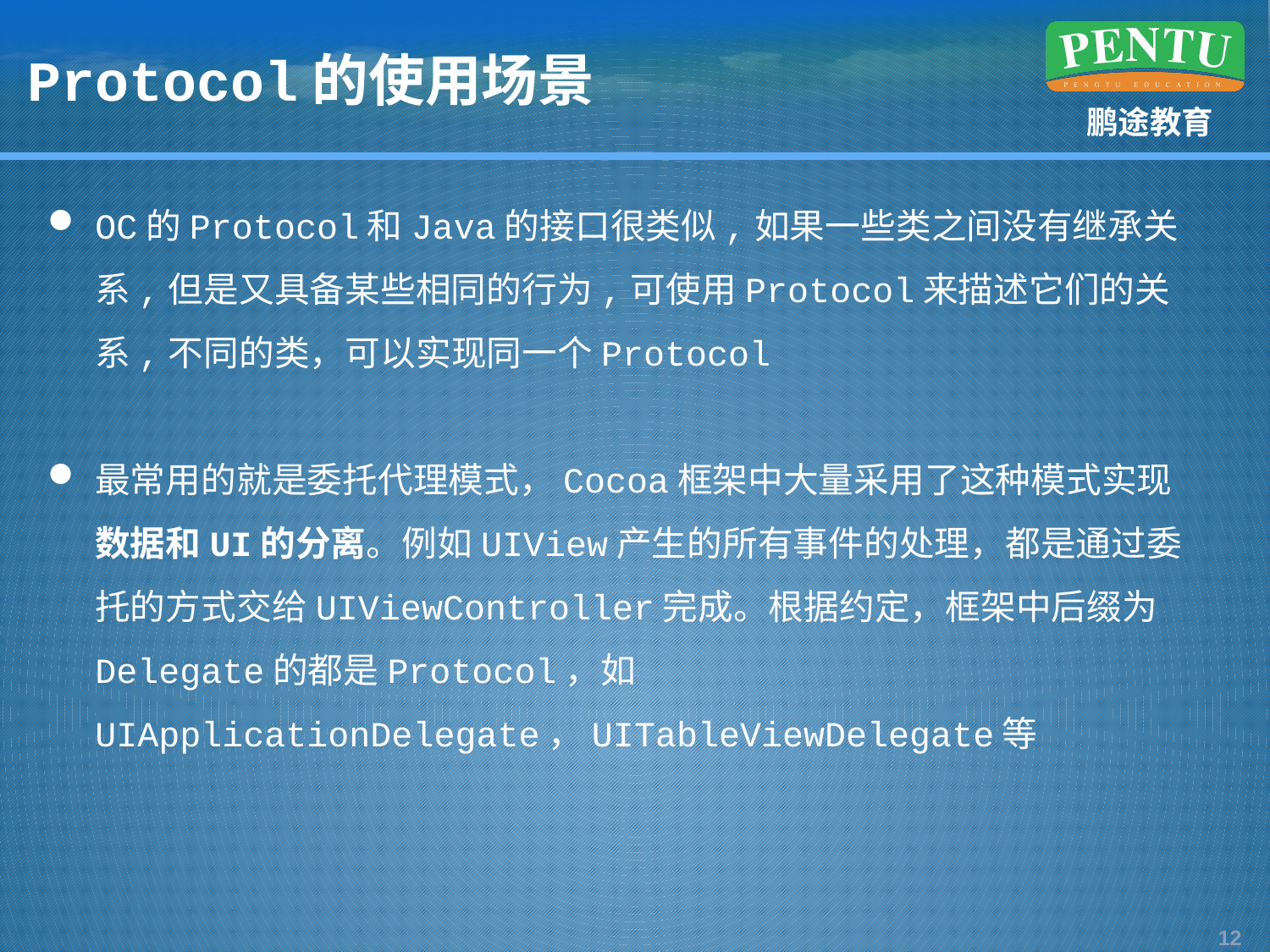

# Protocol的使用场景
OC的Protocol和Java的接口很类似,如果一些类之间没有继承关系,但是又具备某些相同的行为,可使用Protocol来描述它们的关系,不同的类，可以实现同一个Protocol

最常用的就是委托代理模式，Cocoa框架中大量采用了这种模式实现数据和UI的分离。例如UIView产生的所有事件的处理，都是通过委托的方式交给UIViewController完成。根据约定，框架中后缀为Delegate的都是Protocol，如UIApplicationDelegate，UITableViewDelegate等

12